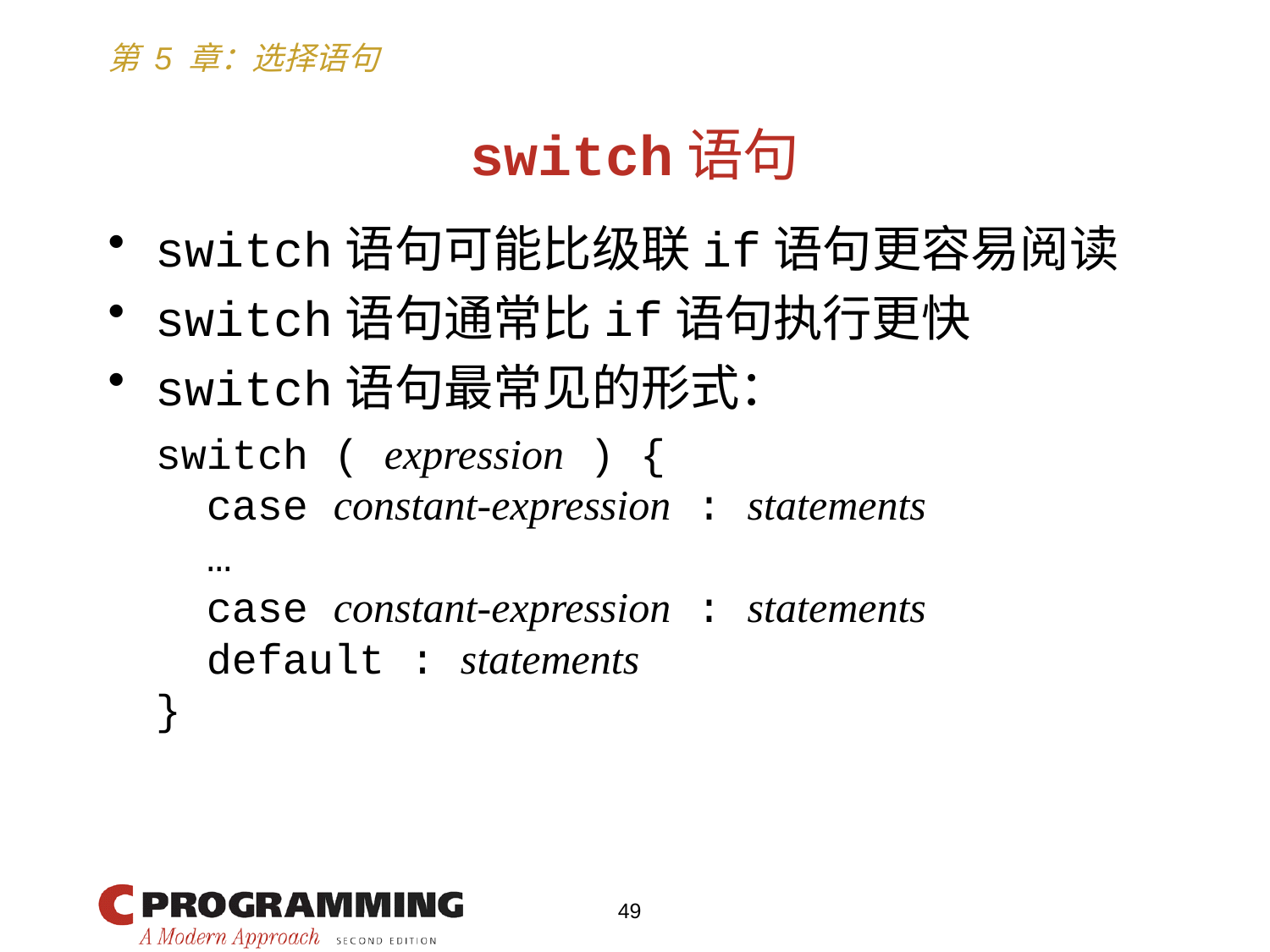

# switch语句
switch语句可能比级联if语句更容易阅读
switch语句通常比if语句执行更快
switch语句最常见的形式：
	switch ( expression ) {
	  case constant-expression : statements
	  …
	  case constant-expression : statements
	  default : statements
	}
49